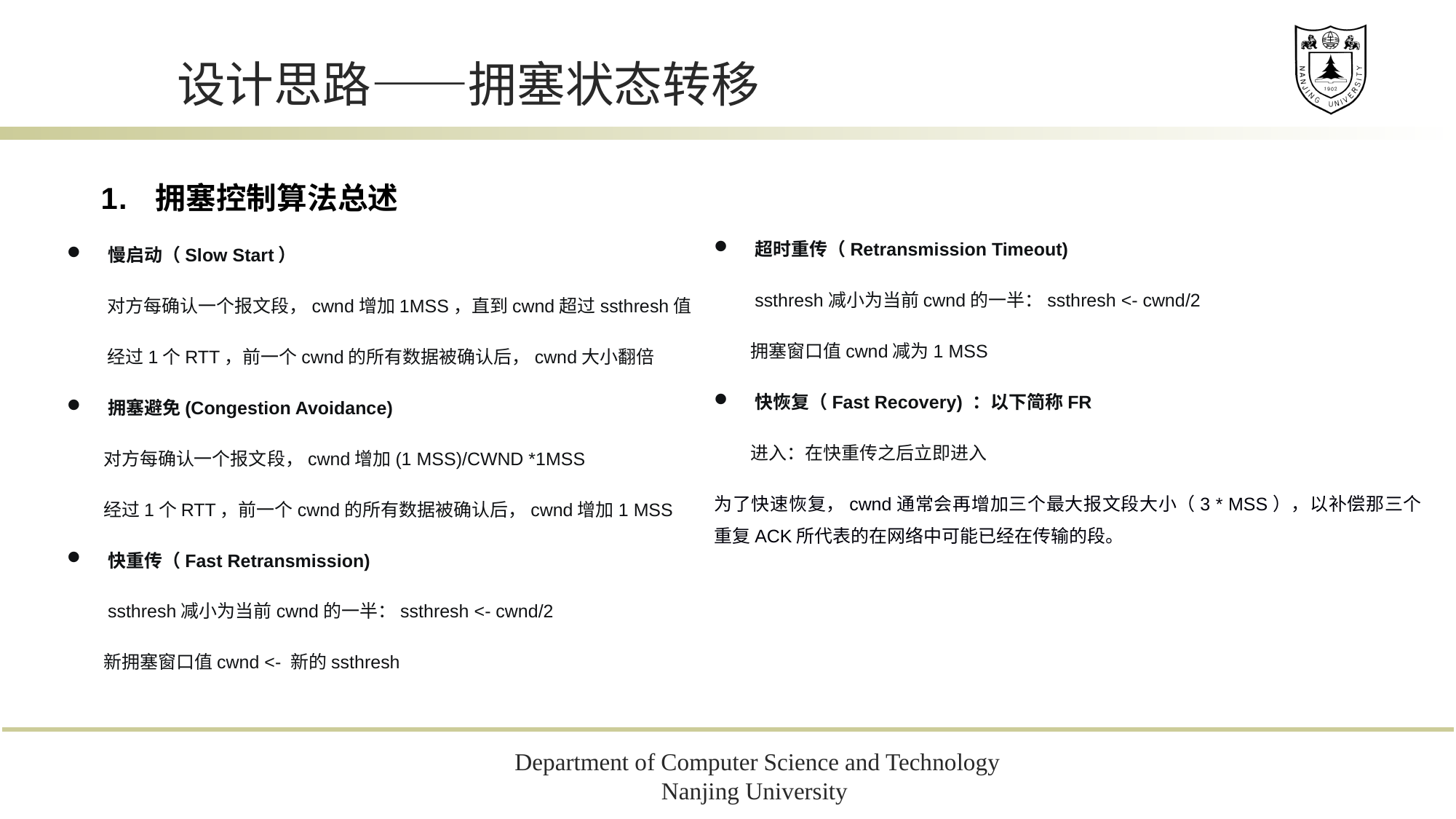

# 设计思路——拥塞状态转移
拥塞控制算法总述
超时重传（Retransmission Timeout)
        ssthresh减小为当前cwnd的一半：ssthresh <- cwnd/2
        拥塞窗口值cwnd减为1 MSS
快恢复（Fast Recovery) ：以下简称FR
        进入：在快重传之后立即进入
为了快速恢复，cwnd通常会再增加三个最大报文段大小（3 * MSS），以补偿那三个重复ACK所代表的在网络中可能已经在传输的段。

慢启动（Slow Start）
         对方每确认一个报文段，cwnd增加1MSS，直到cwnd超过ssthresh值
         经过1个RTT，前一个cwnd的所有数据被确认后，cwnd大小翻倍
拥塞避免(Congestion Avoidance)
        对方每确认一个报文段，cwnd增加(1 MSS)/CWND *1MSS
        经过1个RTT，前一个cwnd的所有数据被确认后，cwnd增加1 MSS
快重传（Fast Retransmission)
        ssthresh减小为当前cwnd的一半：ssthresh <- cwnd/2
        新拥塞窗口值cwnd <- 新的ssthresh